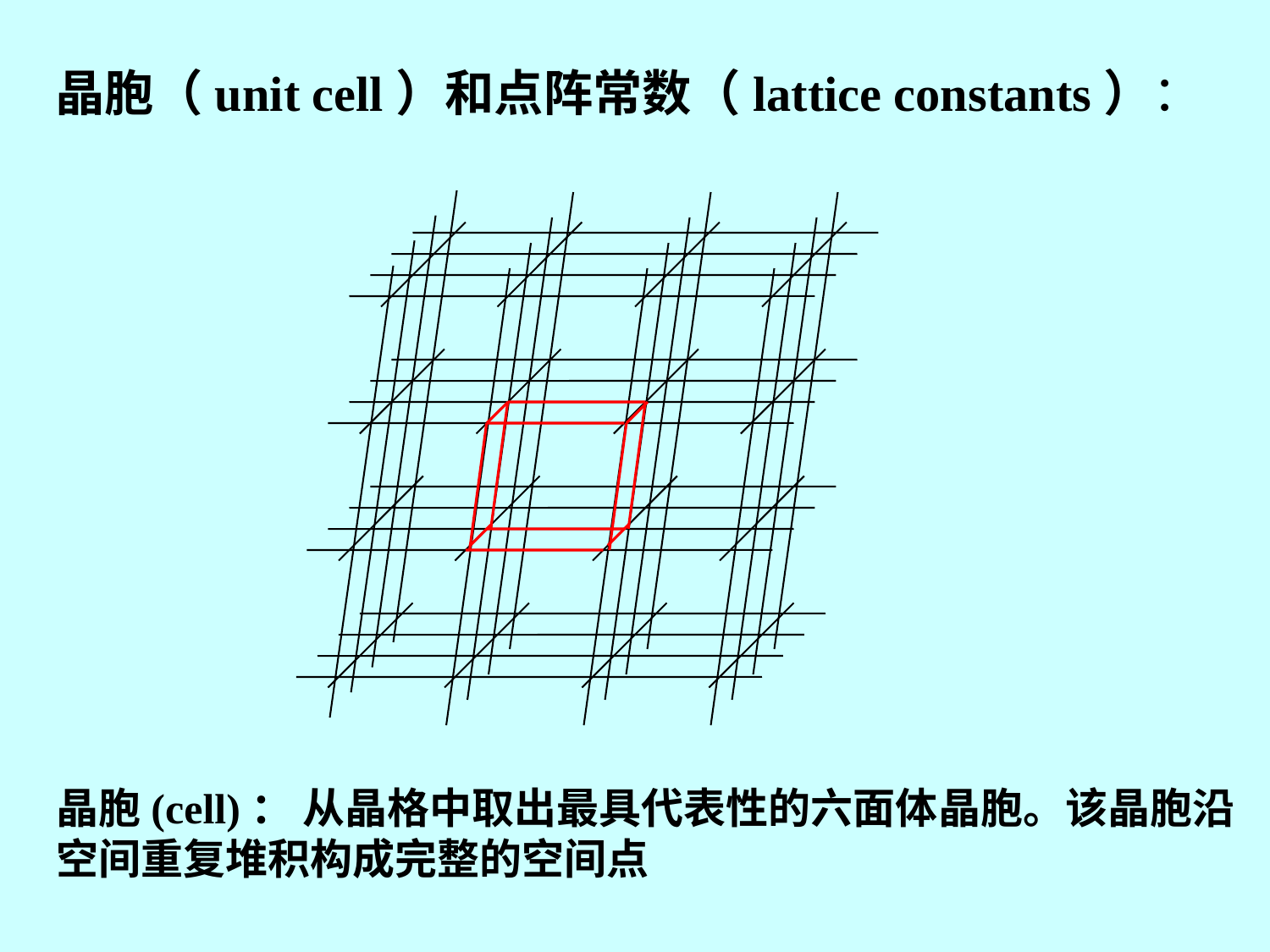

晶胞（unit cell）和点阵常数（lattice constants）：

晶胞(cell)： 从晶格中取出最具代表性的六面体晶胞。该晶胞沿空间重复堆积构成完整的空间点